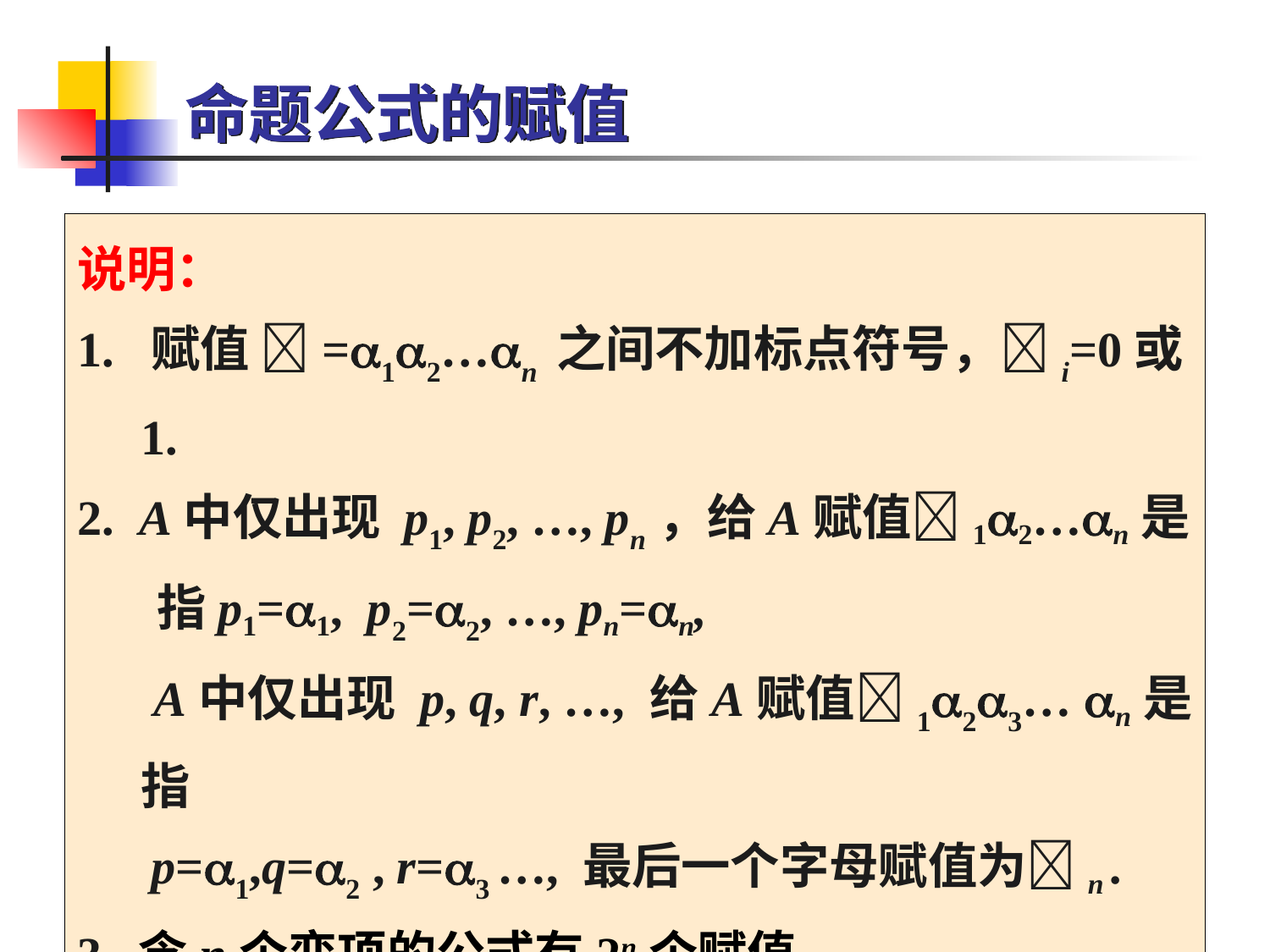

# 命题公式的赋值
说明：
1.  赋值 α=α1α2…αn 之间不加标点符号，αi=0或1.
2.  A中仅出现 p1, p2, …, pn，给A赋值α1α2…αn是
      指p1=α1,  p2=α2, …, pn=αn,
      A中仅出现 p, q, r, …, 给A赋值α1α2α3… αn是指
      p=α1,q=α2 , r=α3 …, 最后一个字母赋值为αn .
3. 含n个变项的公式有2n个赋值.